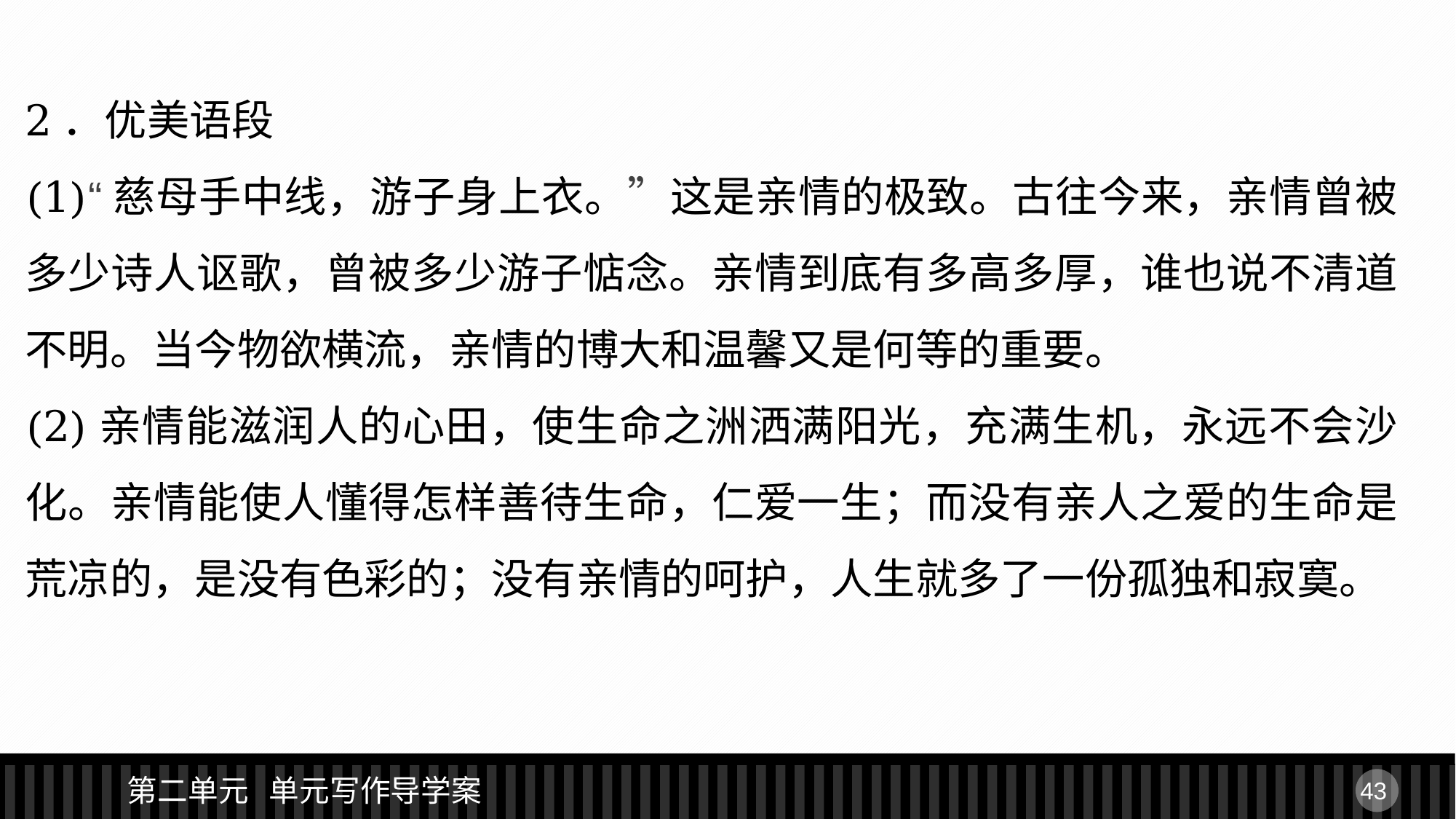

2．优美语段
(1)“慈母手中线，游子身上衣。”这是亲情的极致。古往今来，亲情曾被多少诗人讴歌，曾被多少游子惦念。亲情到底有多高多厚，谁也说不清道不明。当今物欲横流，亲情的博大和温馨又是何等的重要。
(2)亲情能滋润人的心田，使生命之洲洒满阳光，充满生机，永远不会沙化。亲情能使人懂得怎样善待生命，仁爱一生；而没有亲人之爱的生命是荒凉的，是没有色彩的；没有亲情的呵护，人生就多了一份孤独和寂寞。